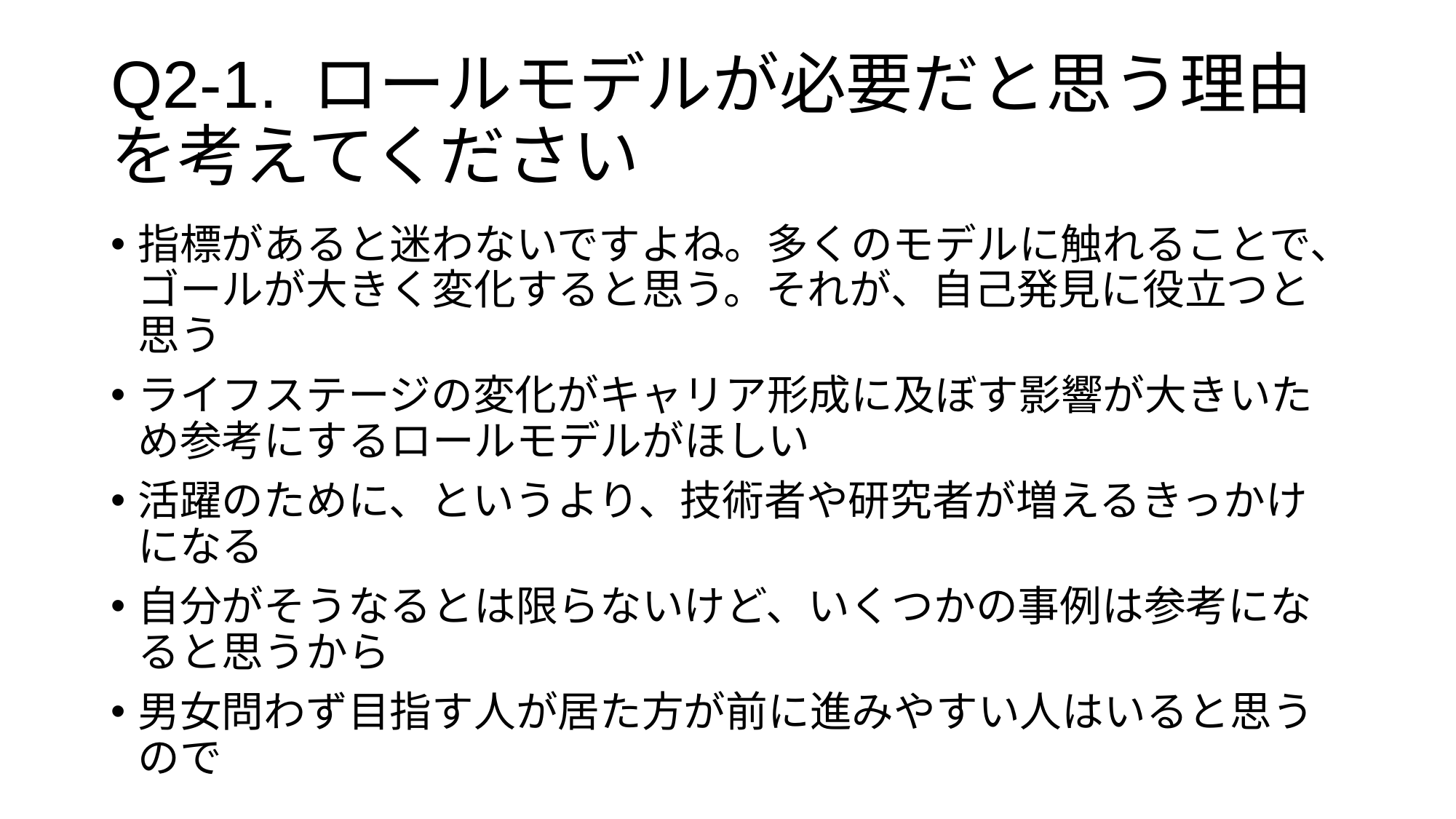

# Q2-1. ロールモデルが必要だと思う理由を考えてください
指標があると迷わないですよね。多くのモデルに触れることで、ゴールが大きく変化すると思う。それが、自己発見に役立つと思う
ライフステージの変化がキャリア形成に及ぼす影響が大きいため参考にするロールモデルがほしい
活躍のために、というより、技術者や研究者が増えるきっかけになる
自分がそうなるとは限らないけど、いくつかの事例は参考になると思うから
男女問わず目指す人が居た方が前に進みやすい人はいると思うので